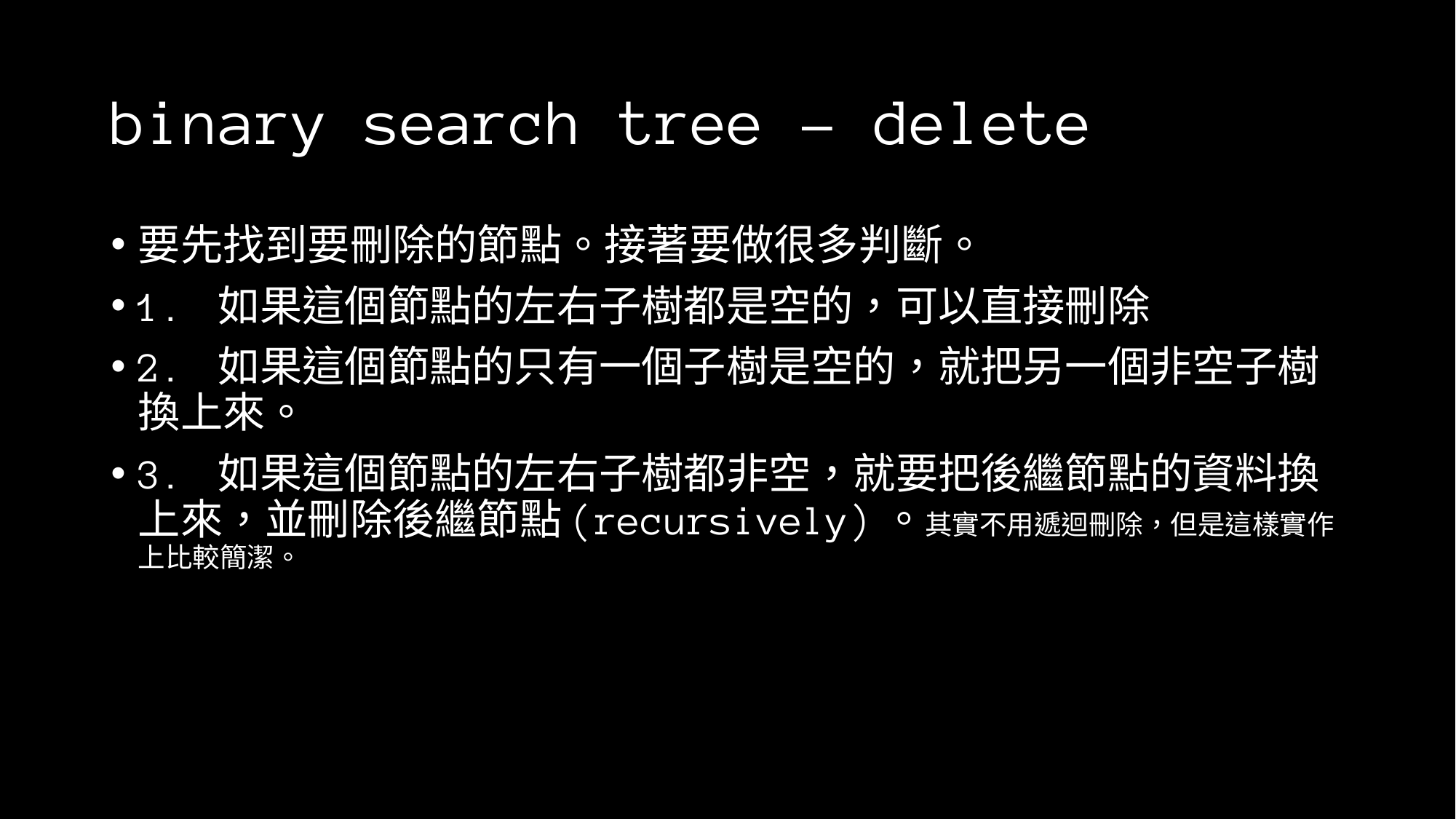

# binary search tree - delete
要先找到要刪除的節點。接著要做很多判斷。
1. 如果這個節點的左右子樹都是空的，可以直接刪除
2. 如果這個節點的只有一個子樹是空的，就把另一個非空子樹換上來。
3. 如果這個節點的左右子樹都非空，就要把後繼節點的資料換上來，並刪除後繼節點(recursively)。其實不用遞迴刪除，但是這樣實作上比較簡潔。